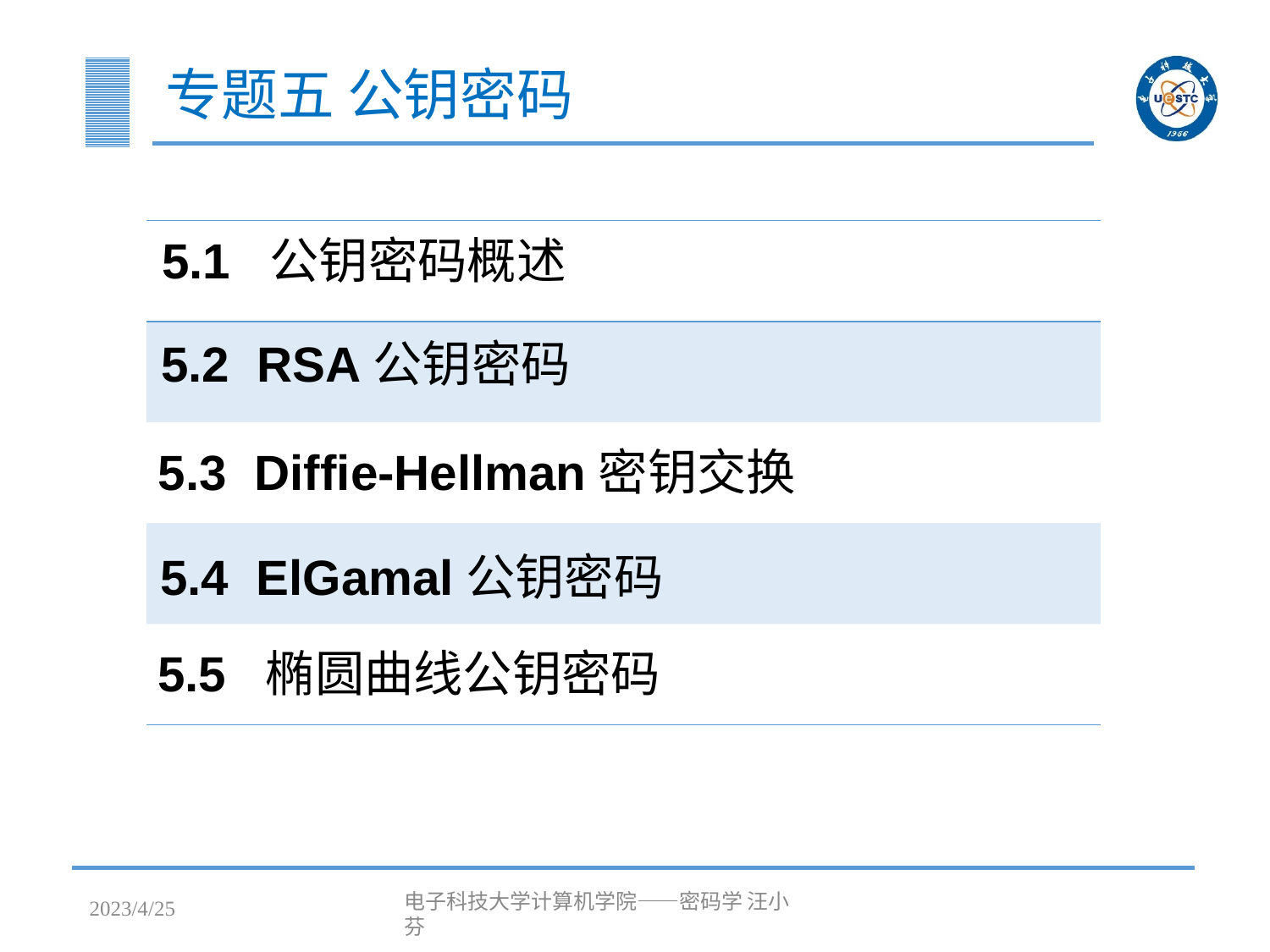

# 专题五 公钥密码
|  |
| --- |
|  |
|  |
|  |
|  |
5.1  公钥密码概述
5.2  RSA公钥密码
5.3  Diffie-Hellman密钥交换
5.4  ElGamal公钥密码
5.5  椭圆曲线公钥密码
2023/4/25
电子科技大学计算机学院——密码学 汪小芬